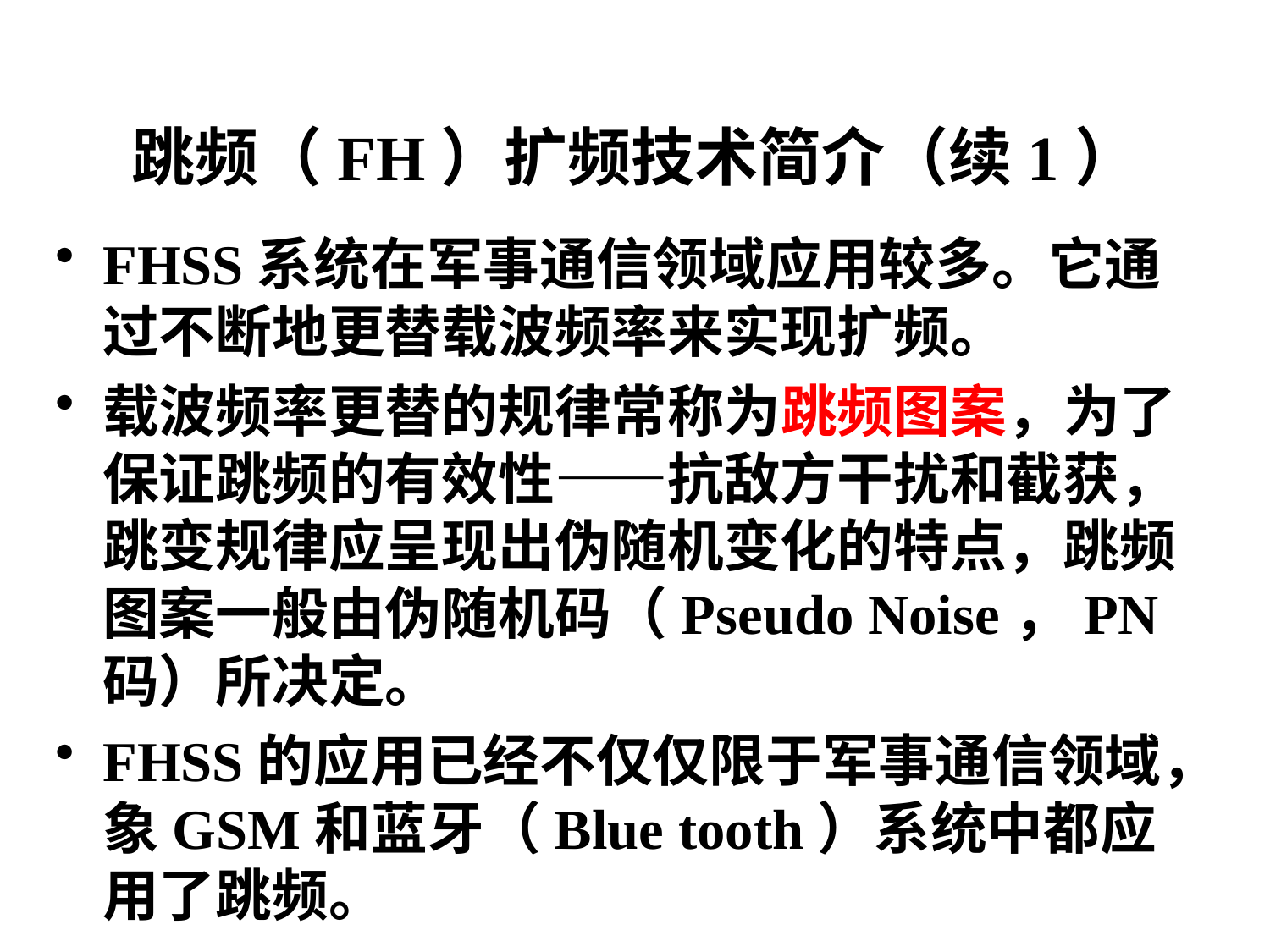

# 跳频（FH）扩频技术简介（续1）
FHSS系统在军事通信领域应用较多。它通过不断地更替载波频率来实现扩频。
载波频率更替的规律常称为跳频图案，为了保证跳频的有效性——抗敌方干扰和截获，跳变规律应呈现出伪随机变化的特点，跳频图案一般由伪随机码（Pseudo Noise，PN码）所决定。
FHSS的应用已经不仅仅限于军事通信领域，象GSM和蓝牙（Blue tooth）系统中都应用了跳频。